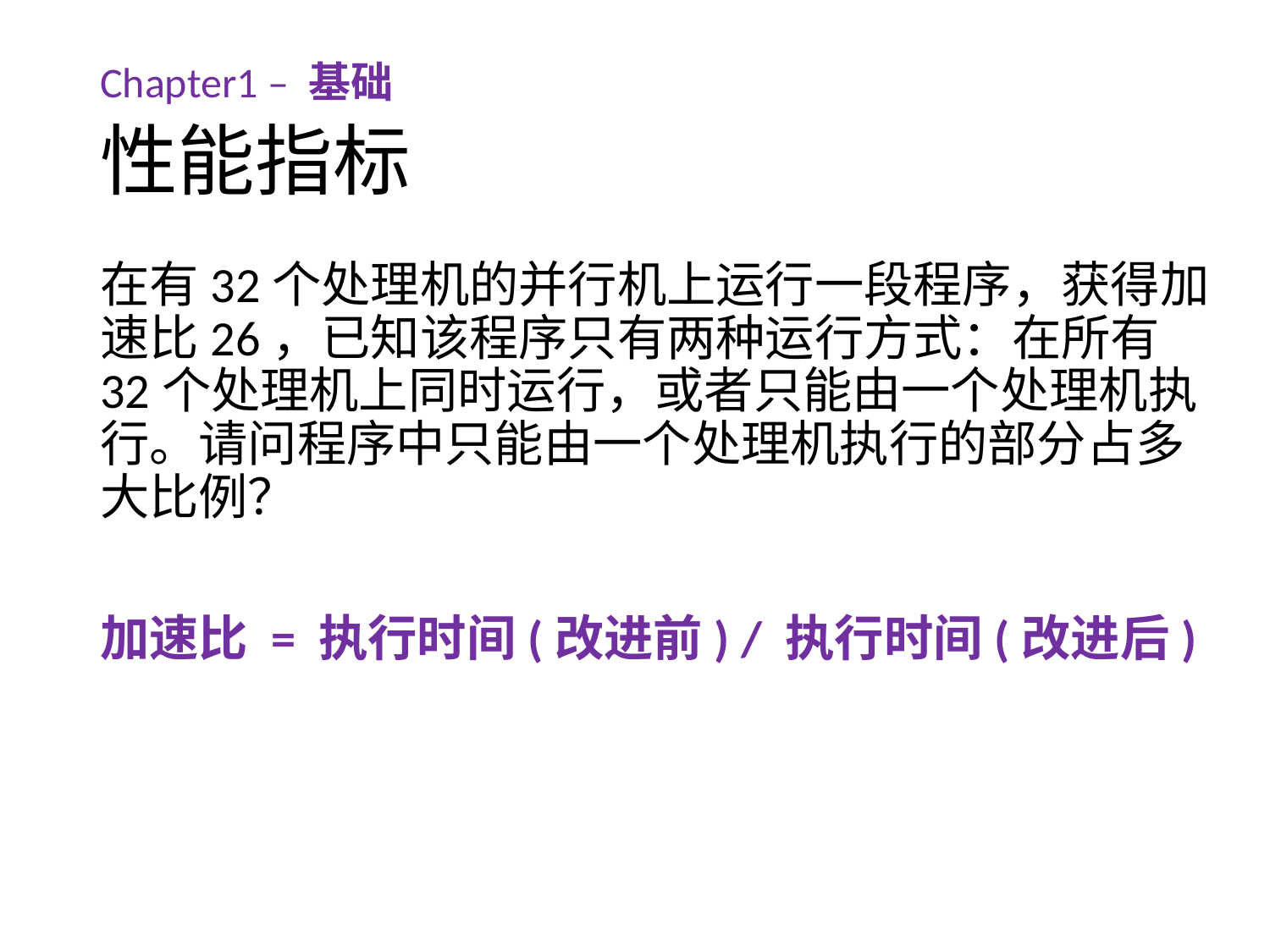

Chapter1 – 基础
# 性能指标
在有32个处理机的并行机上运行一段程序，获得加速比26，已知该程序只有两种运行方式：在所有32个处理机上同时运行，或者只能由一个处理机执行。请问程序中只能由一个处理机执行的部分占多大比例？

加速比 = 执行时间(改进前) / 执行时间(改进后)